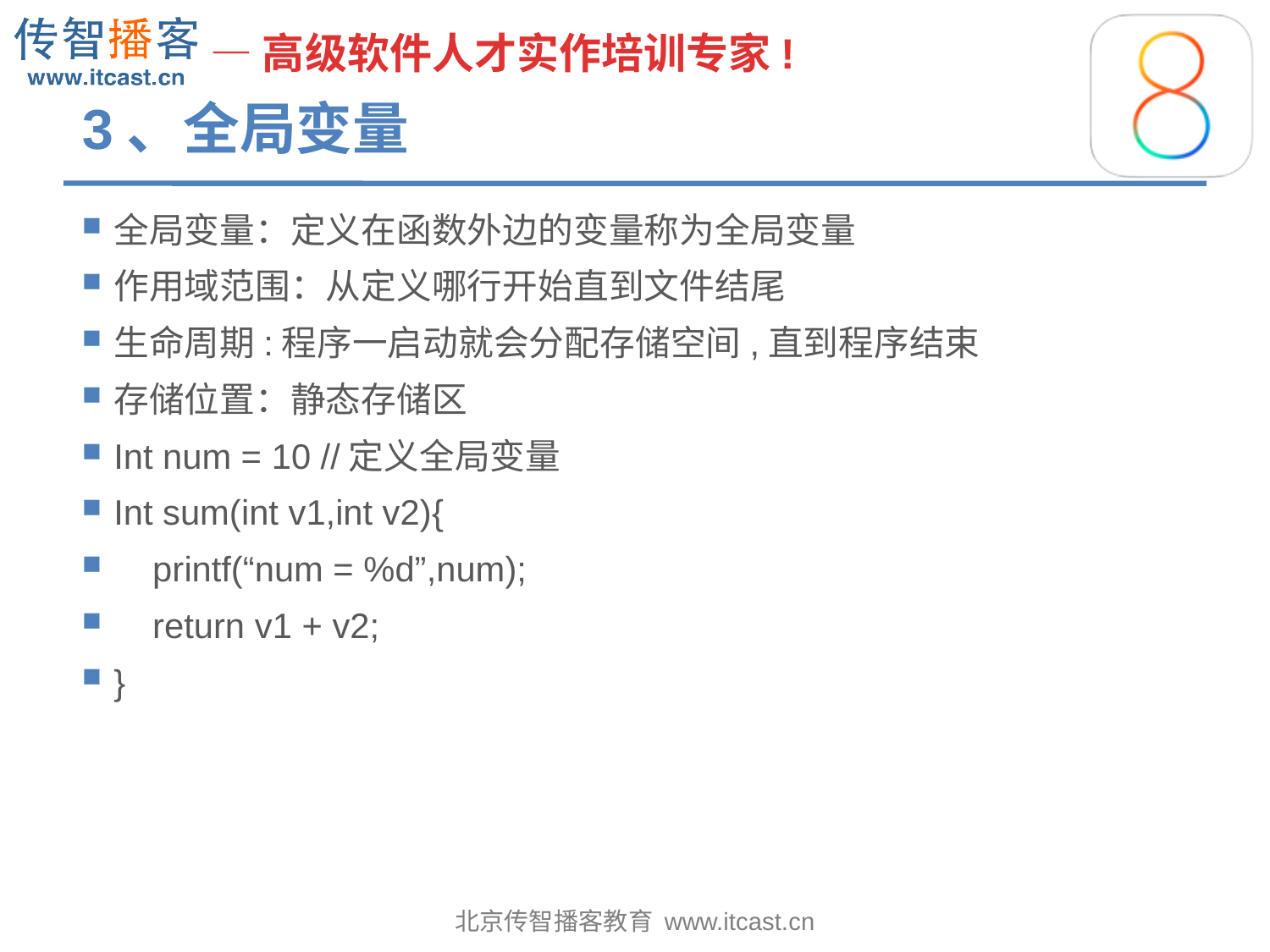

# 3、全局变量
全局变量：定义在函数外边的变量称为全局变量
作用域范围：从定义哪行开始直到文件结尾
生命周期:程序一启动就会分配存储空间,直到程序结束
存储位置：静态存储区
Int num = 10 //定义全局变量
Int sum(int v1,int v2){
    printf(“num = %d”,num);
    return v1 + v2;
}